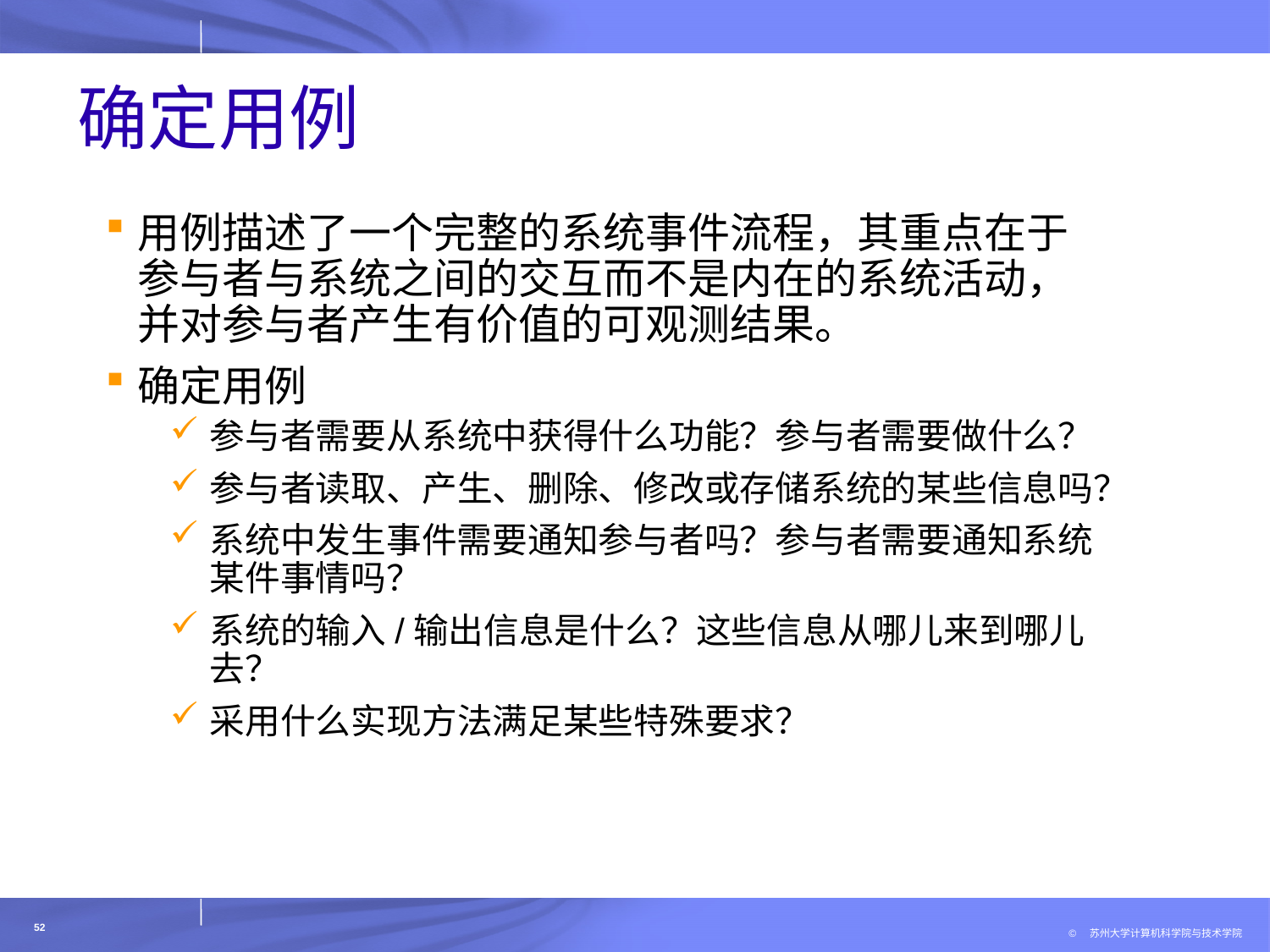

# 确定用例
用例描述了一个完整的系统事件流程，其重点在于参与者与系统之间的交互而不是内在的系统活动，并对参与者产生有价值的可观测结果。
确定用例
参与者需要从系统中获得什么功能？参与者需要做什么？
参与者读取、产生、删除、修改或存储系统的某些信息吗？
系统中发生事件需要通知参与者吗？参与者需要通知系统某件事情吗？
系统的输入/输出信息是什么？这些信息从哪儿来到哪儿去？
采用什么实现方法满足某些特殊要求？

52